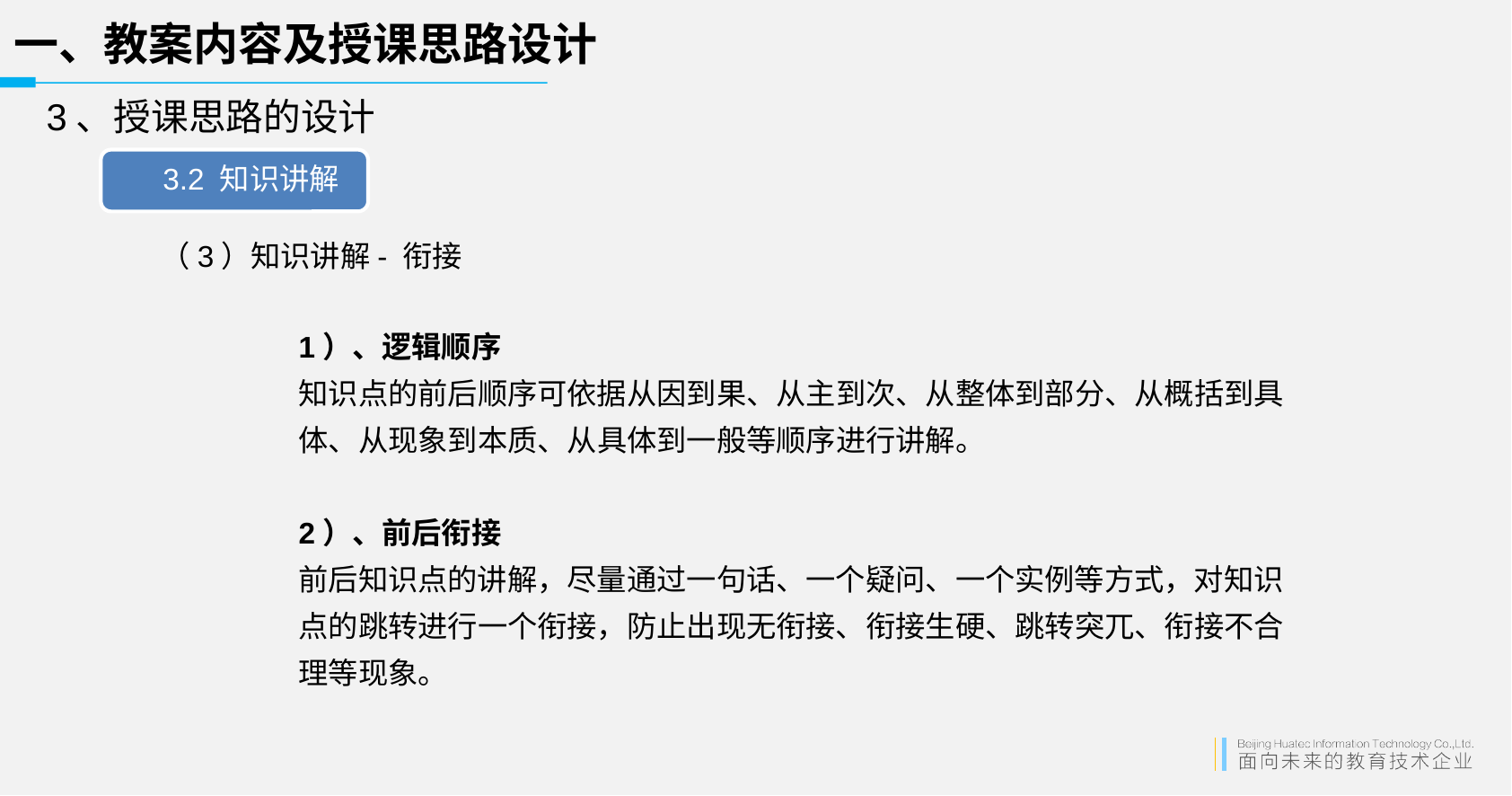

一、教案内容及授课思路设计

3、授课思路的设计

    3.2 知识讲解
（3）知识讲解- 衔接
1）、逻辑顺序
知识点的前后顺序可依据从因到果、从主到次、从整体到部分、从概括到具体、从现象到本质、从具体到一般等顺序进行讲解。

2）、前后衔接
前后知识点的讲解，尽量通过一句话、一个疑问、一个实例等方式，对知识点的跳转进行一个衔接，防止出现无衔接、衔接生硬、跳转突兀、衔接不合理等现象。